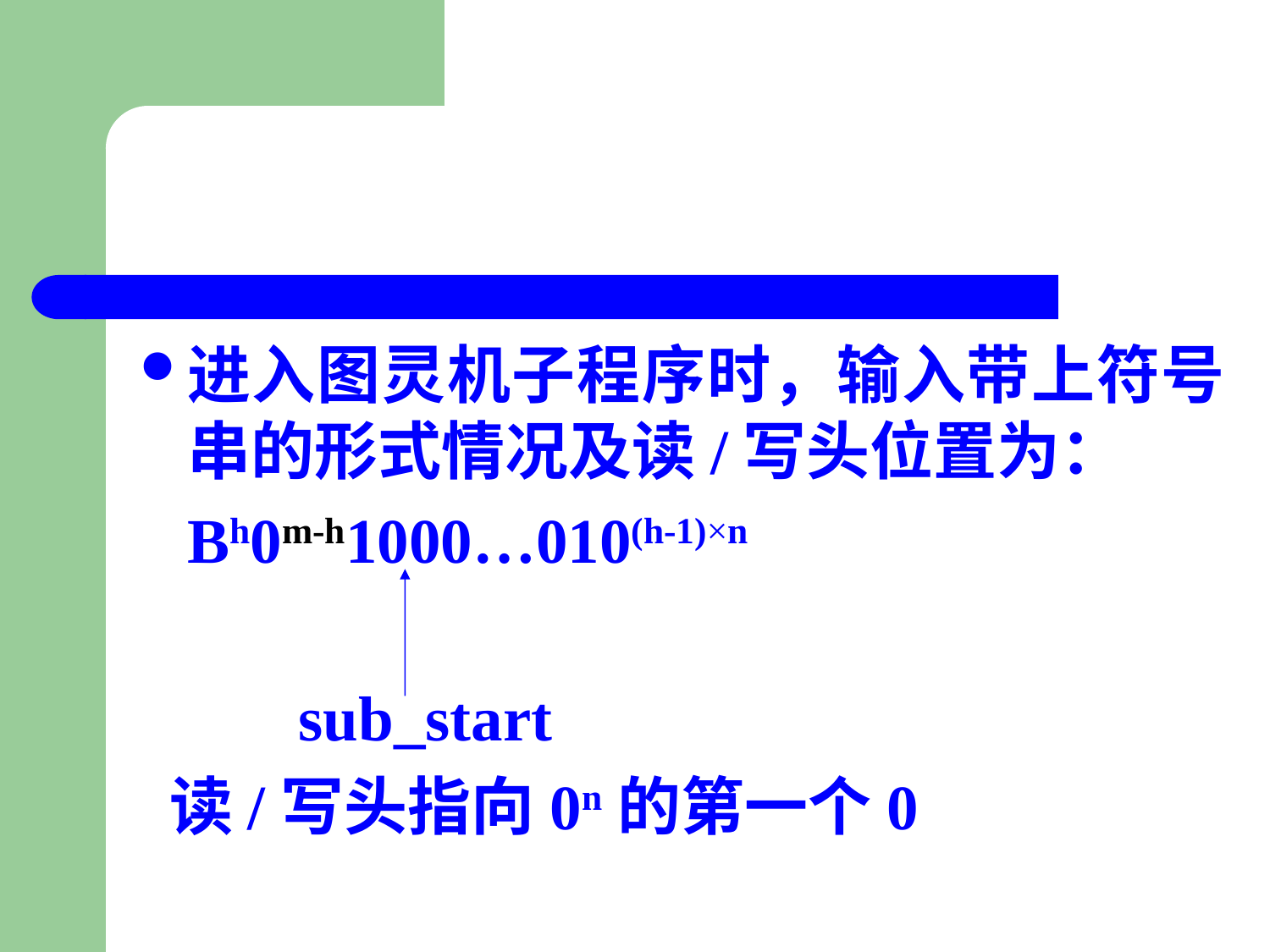

#
进入图灵机子程序时，输入带上符号串的形式情况及读/写头位置为：
   Bh0m-h1000…010(h-1)×n

          sub_start
 读/写头指向0n的第一个0